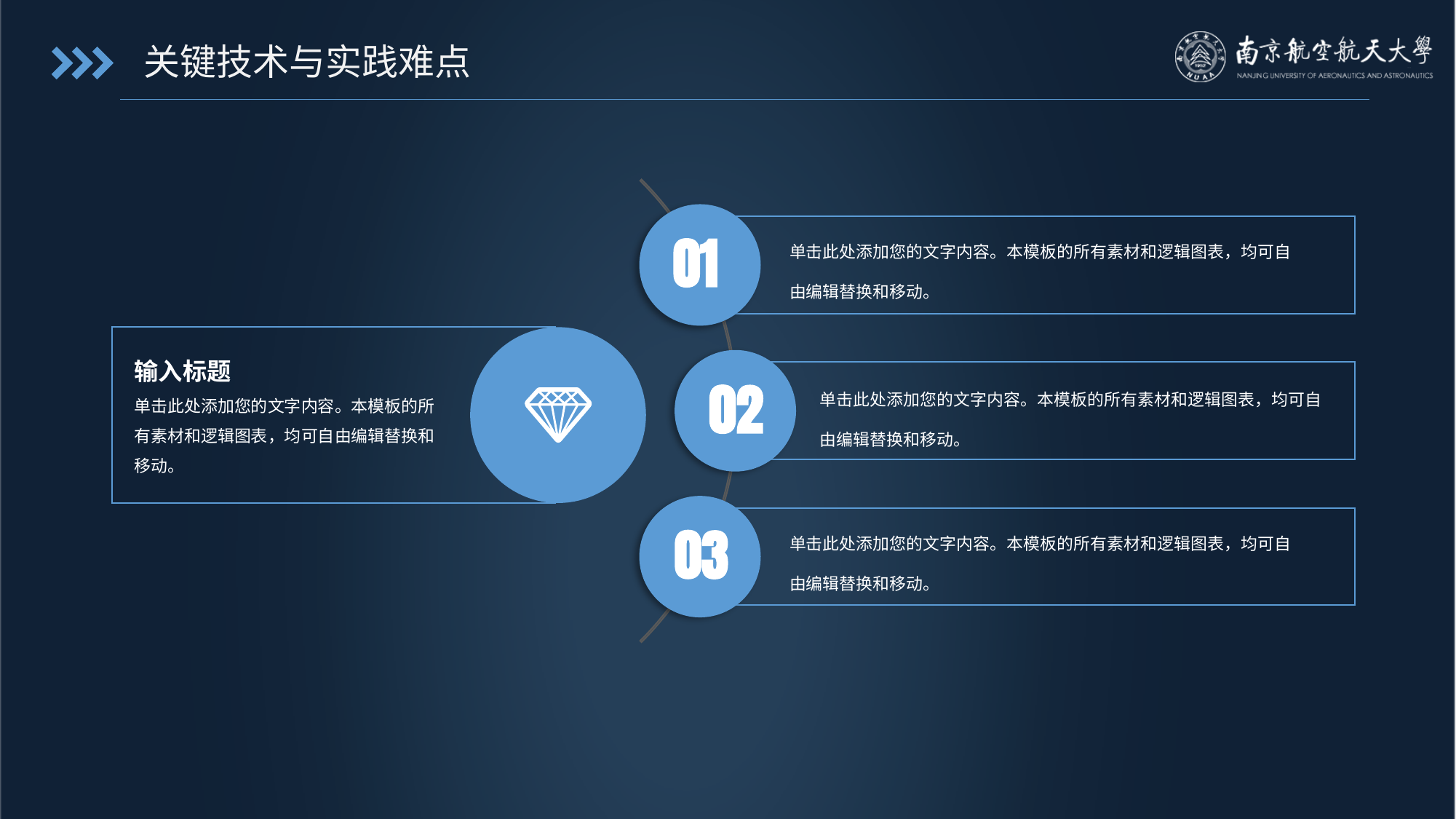

关键技术与实践难点

单击此处添加您的文字内容。本模板的所有素材和逻辑图表，均可自由编辑替换和移动。
01
单击此处添加您的文字内容。本模板的所有素材和逻辑图表，均可自由编辑替换和移动。
02
单击此处添加您的文字内容。本模板的所有素材和逻辑图表，均可自由编辑替换和移动。
03

输入标题
单击此处添加您的文字内容。本模板的所有素材和逻辑图表，均可自由编辑替换和移动。